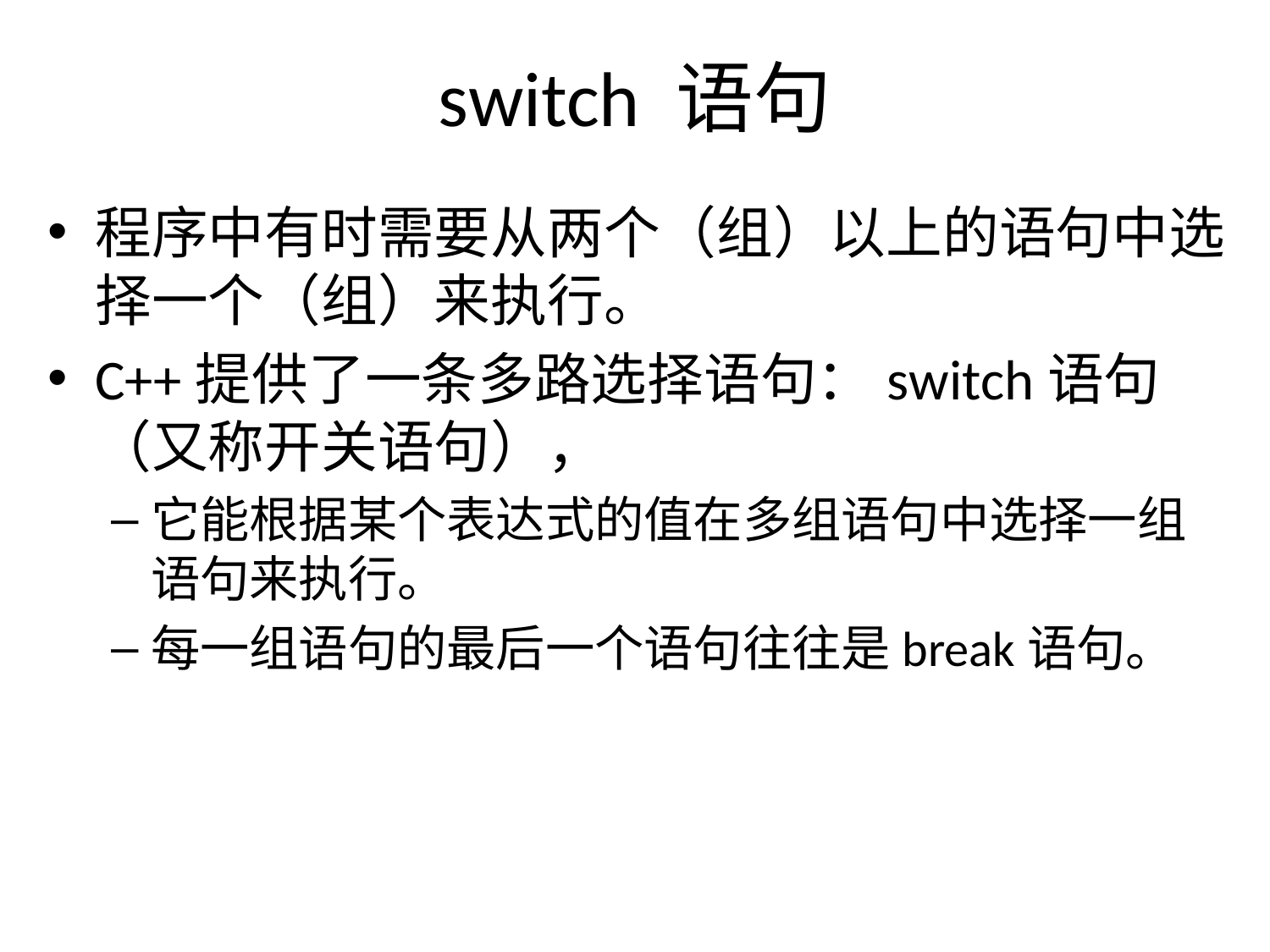

# switch 语句
程序中有时需要从两个（组）以上的语句中选择一个（组）来执行。
C++提供了一条多路选择语句：switch语句（又称开关语句），
它能根据某个表达式的值在多组语句中选择一组语句来执行。
每一组语句的最后一个语句往往是break语句。